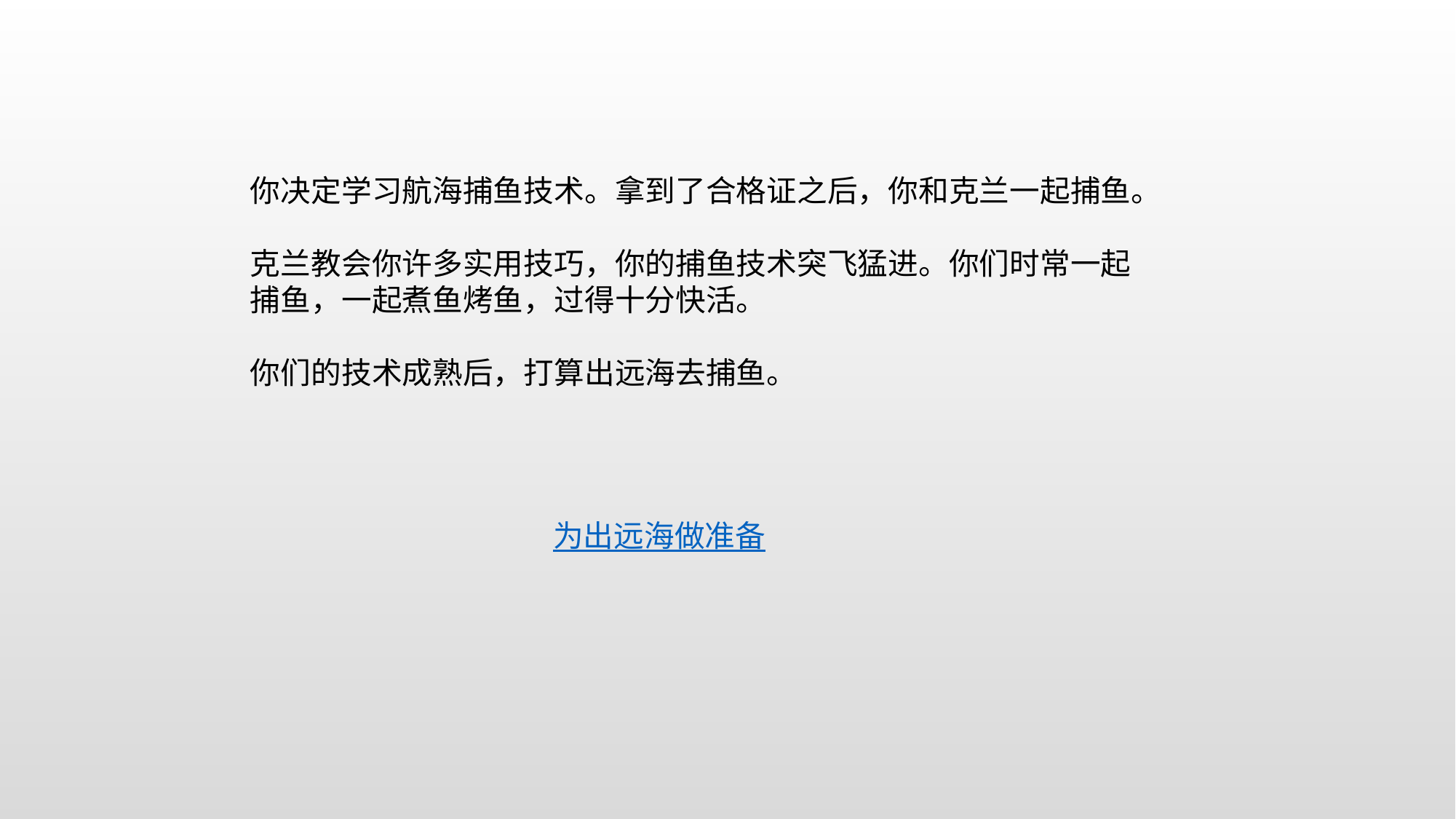

你决定学习航海捕鱼技术。拿到了合格证之后，你和克兰一起捕鱼。

克兰教会你许多实用技巧，你的捕鱼技术突飞猛进。你们时常一起捕鱼，一起煮鱼烤鱼，过得十分快活。

你们的技术成熟后，打算出远海去捕鱼。
为出远海做准备